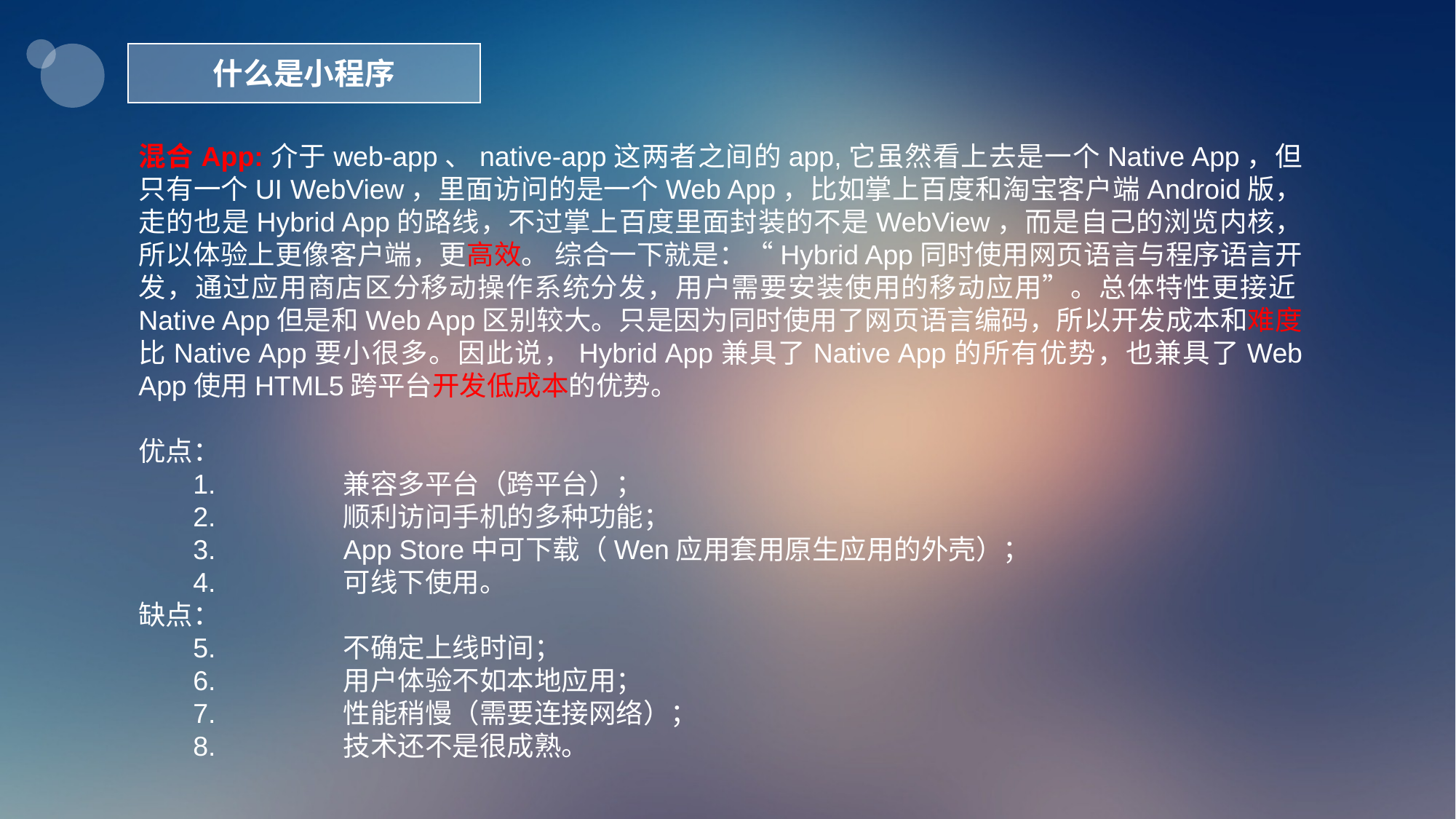

什么是小程序

混合App:介于web-app、native-app这两者之间的app,它虽然看上去是一个Native App，但只有一个UI WebView，里面访问的是一个Web App，比如掌上百度和淘宝客户端Android版，走的也是Hybrid App的路线，不过掌上百度里面封装的不是WebView，而是自己的浏览内核，所以体验上更像客户端，更高效。 综合一下就是：“Hybrid App同时使用网页语言与程序语言开发，通过应用商店区分移动操作系统分发，用户需要安装使用的移动应用”。总体特性更接近Native App但是和Web App区别较大。只是因为同时使用了网页语言编码，所以开发成本和难度比Native App要小很多。因此说，Hybrid App兼具了Native App的所有优势，也兼具了Web App使用HTML5跨平台开发低成本的优势。

优点：
	兼容多平台（跨平台）；
	顺利访问手机的多种功能；
	App Store中可下载（Wen应用套用原生应用的外壳）；
	可线下使用。
缺点：
	不确定上线时间；
	用户体验不如本地应用；
	性能稍慢（需要连接网络）；
	技术还不是很成熟。